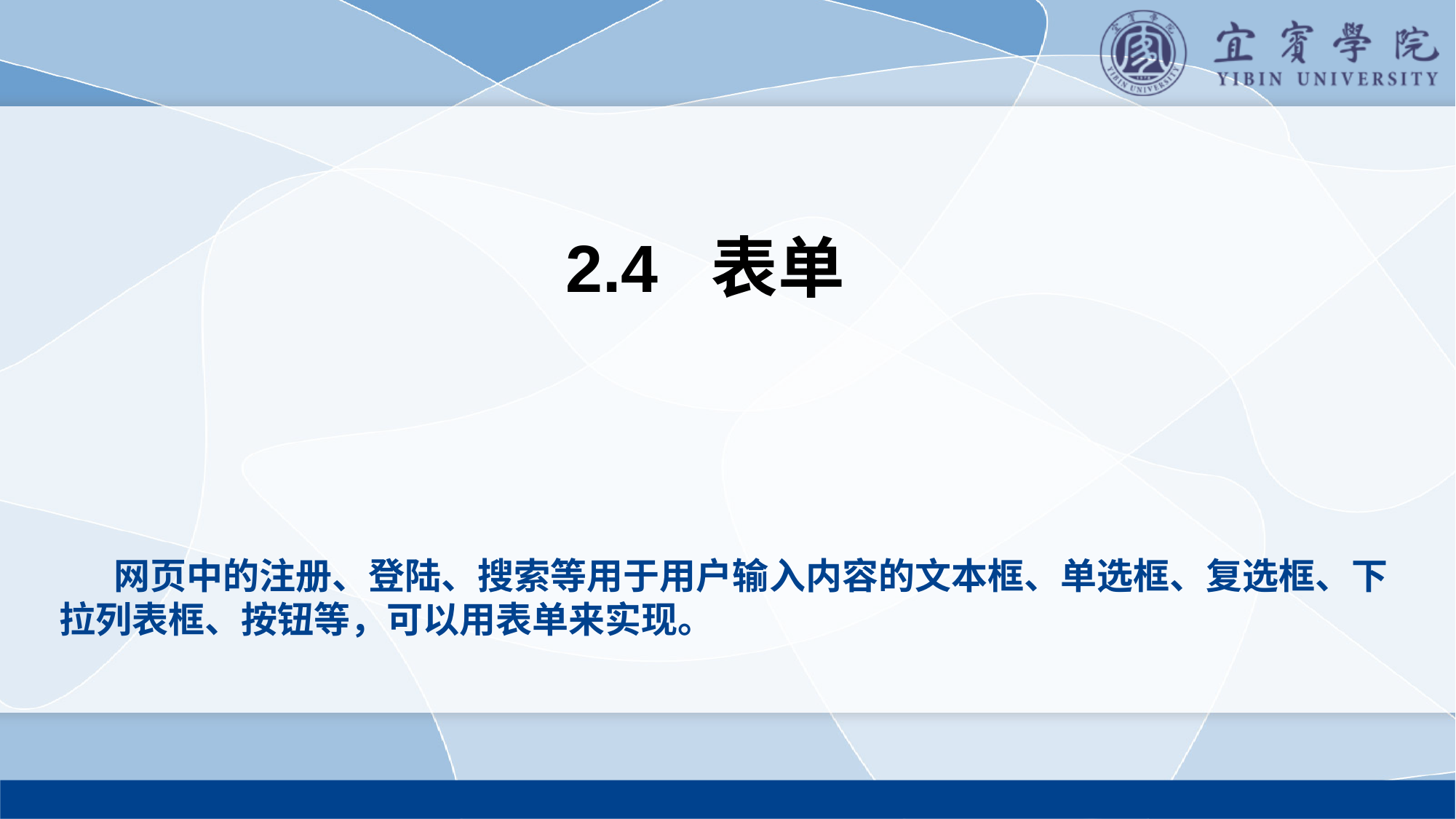

2.4  表单
网页中的注册、登陆、搜索等用于用户输入内容的文本框、单选框、复选框、下拉列表框、按钮等，可以用表单来实现。